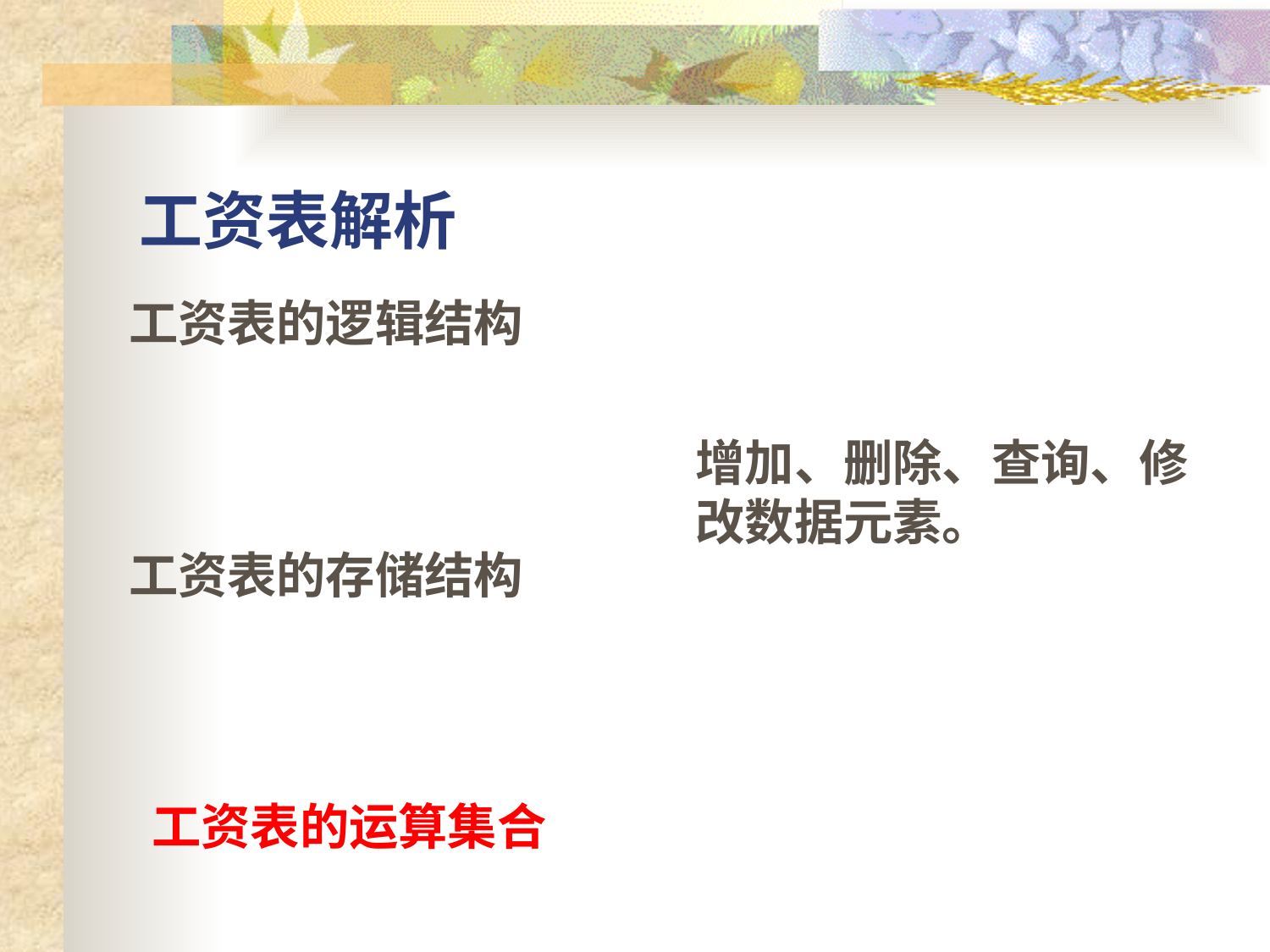

工资表解析
工资表的逻辑结构

工资表的存储结构

 工资表的运算集合
增加、删除、查询、修改数据元素。